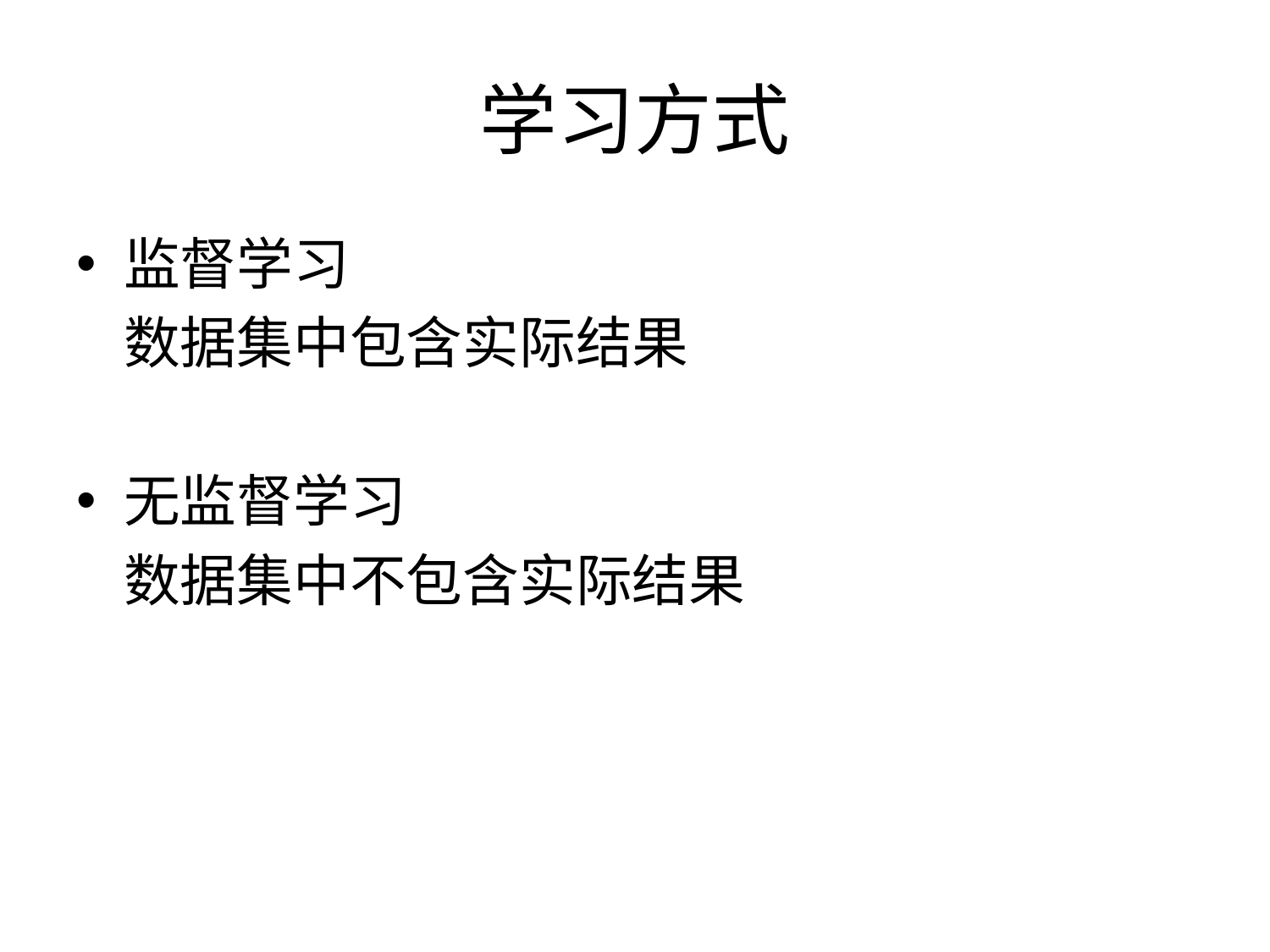

# 学习方式
监督学习
	数据集中包含实际结果

无监督学习
	数据集中不包含实际结果